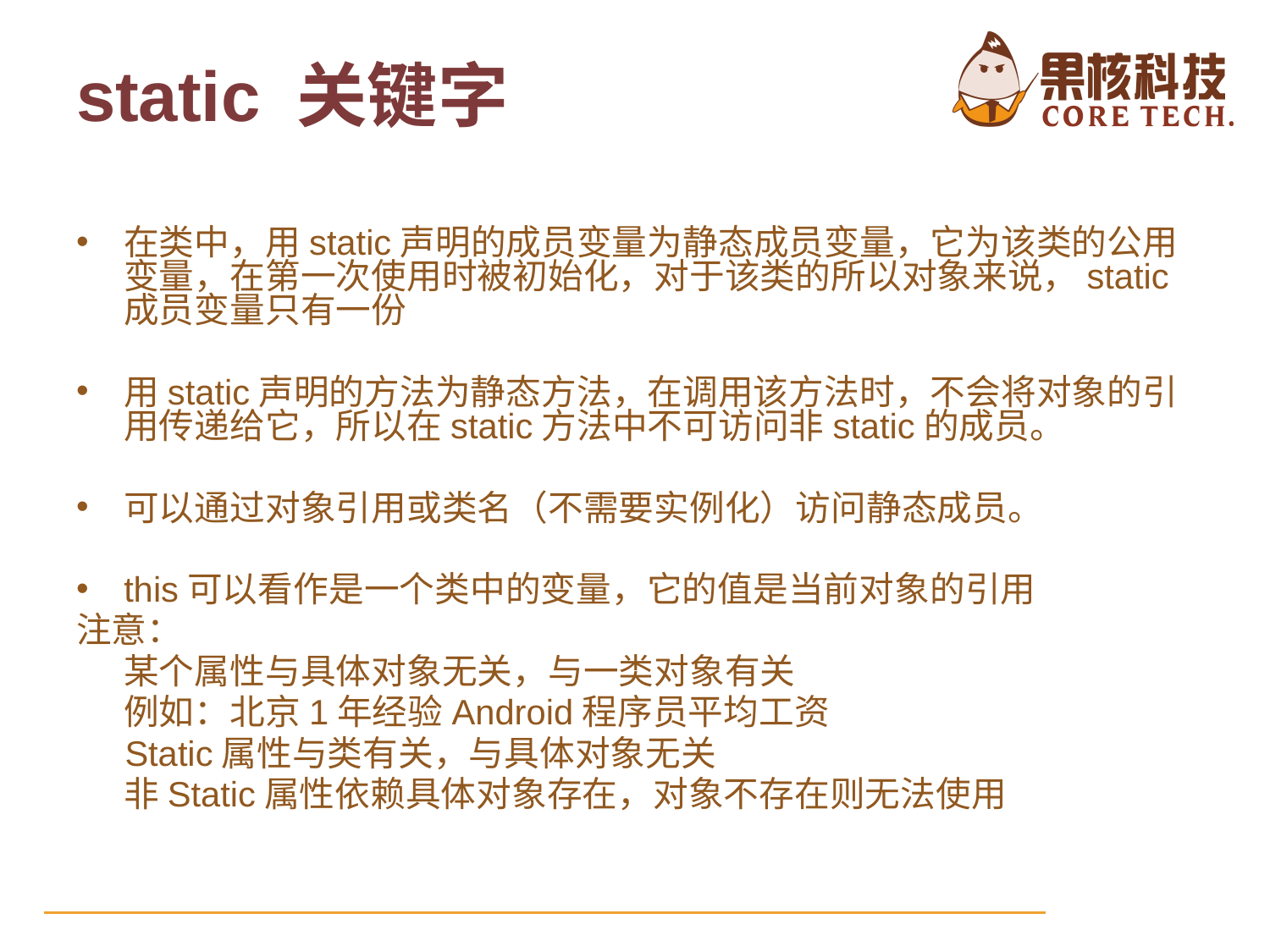

static 关键字
在类中，用static声明的成员变量为静态成员变量，它为该类的公用变量，在第一次使用时被初始化，对于该类的所以对象来说，static成员变量只有一份

用static声明的方法为静态方法，在调用该方法时，不会将对象的引用传递给它，所以在static方法中不可访问非static的成员。

可以通过对象引用或类名（不需要实例化）访问静态成员。

this可以看作是一个类中的变量，它的值是当前对象的引用
注意：
     某个属性与具体对象无关，与一类对象有关
     例如：北京1年经验Android程序员平均工资
     Static属性与类有关，与具体对象无关
     非Static属性依赖具体对象存在，对象不存在则无法使用